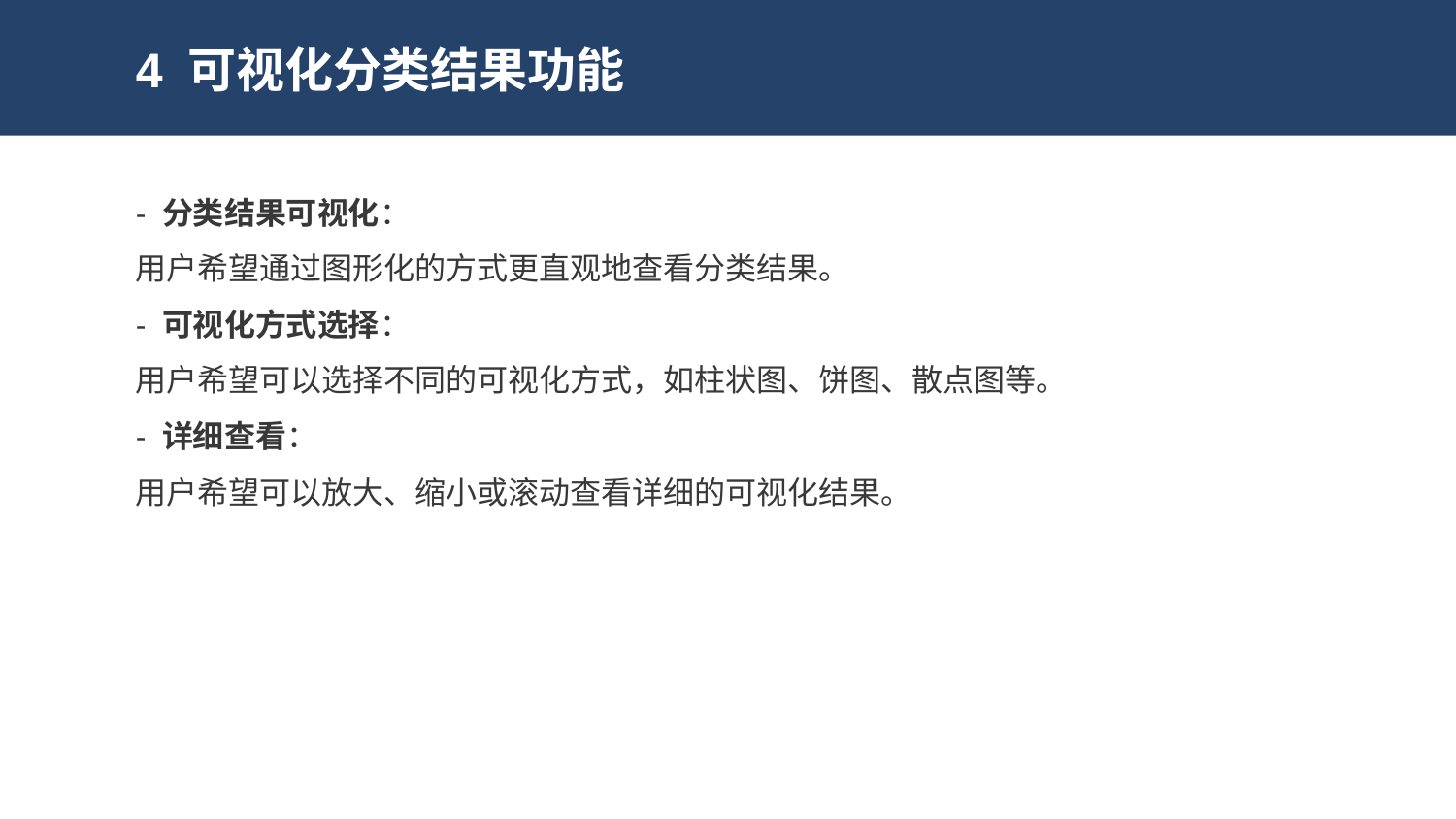

4 可视化分类结果功能
- 分类结果可视化：
用户希望通过图形化的方式更直观地查看分类结果。
- 可视化方式选择：
用户希望可以选择不同的可视化方式，如柱状图、饼图、散点图等。
- 详细查看：
用户希望可以放大、缩小或滚动查看详细的可视化结果。